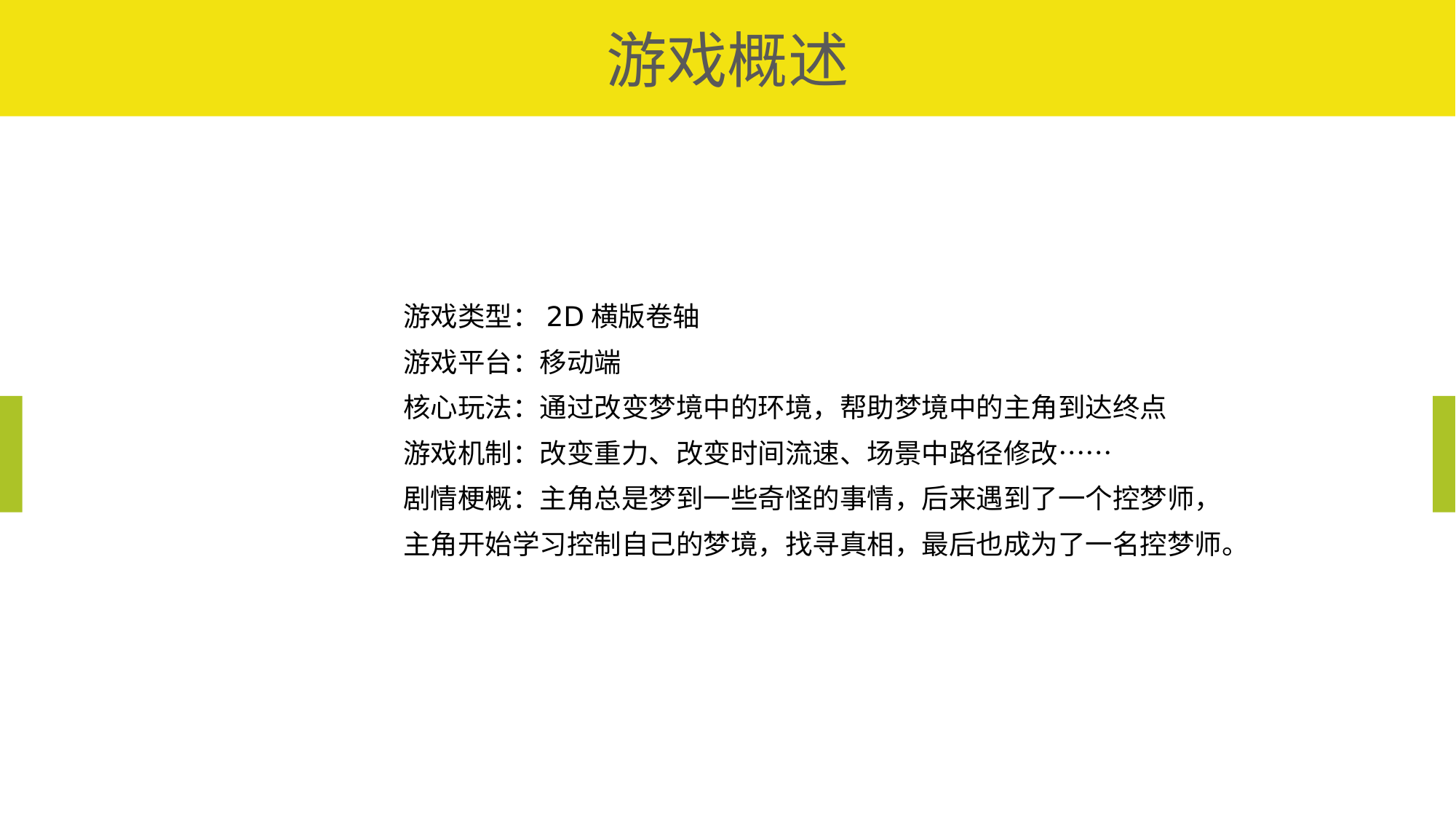

游戏概述
标题
游戏类型：2D横版卷轴
游戏平台：移动端
核心玩法：通过改变梦境中的环境，帮助梦境中的主角到达终点
游戏机制：改变重力、改变时间流速、场景中路径修改……
剧情梗概：主角总是梦到一些奇怪的事情，后来遇到了一个控梦师，主角开始学习控制自己的梦境，找寻真相，最后也成为了一名控梦师。